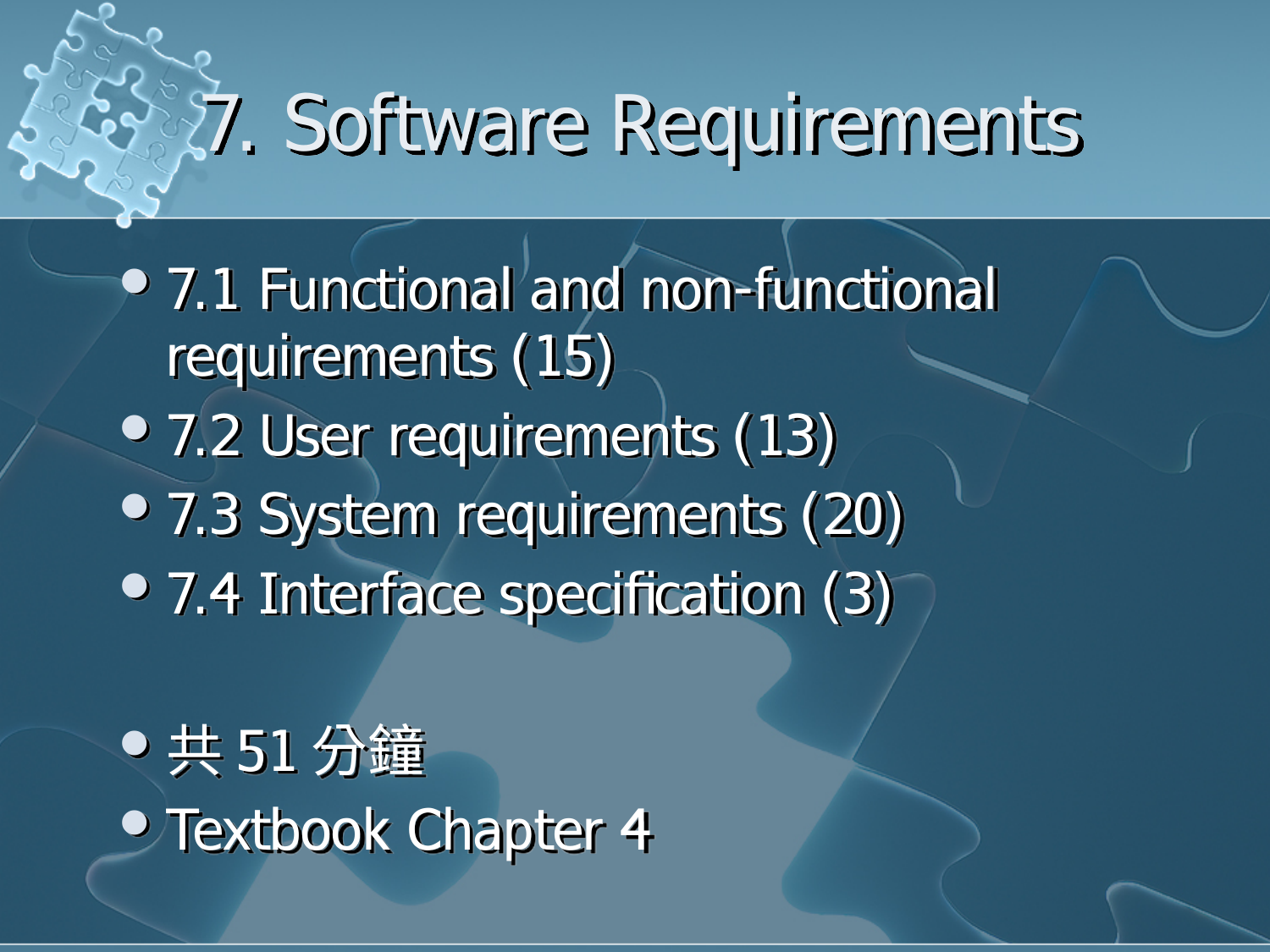

# 7. Software Requirements
7.1 Functional and non-functional requirements (15)
7.2 User requirements (13)
7.3 System requirements (20)
7.4 Interface specification (3)

共51分鐘
Textbook Chapter 4